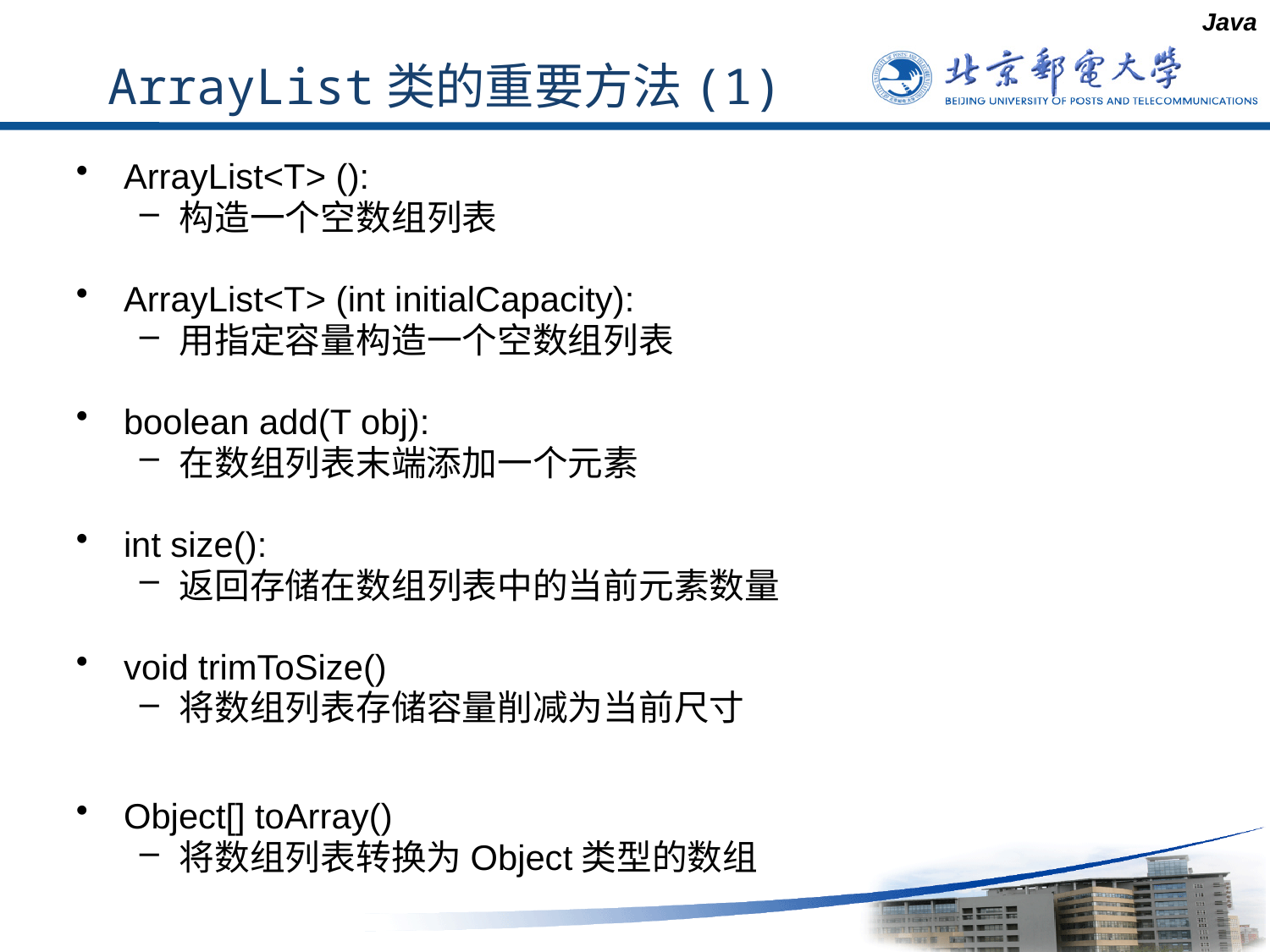

Java
# ArrayList类的重要方法(1)
ArrayList<T> ():
构造一个空数组列表

ArrayList<T> (int initialCapacity):
用指定容量构造一个空数组列表

boolean add(T obj):
在数组列表末端添加一个元素

int size():
返回存储在数组列表中的当前元素数量

void trimToSize()
将数组列表存储容量削减为当前尺寸

Object[] toArray()
将数组列表转换为Object类型的数组